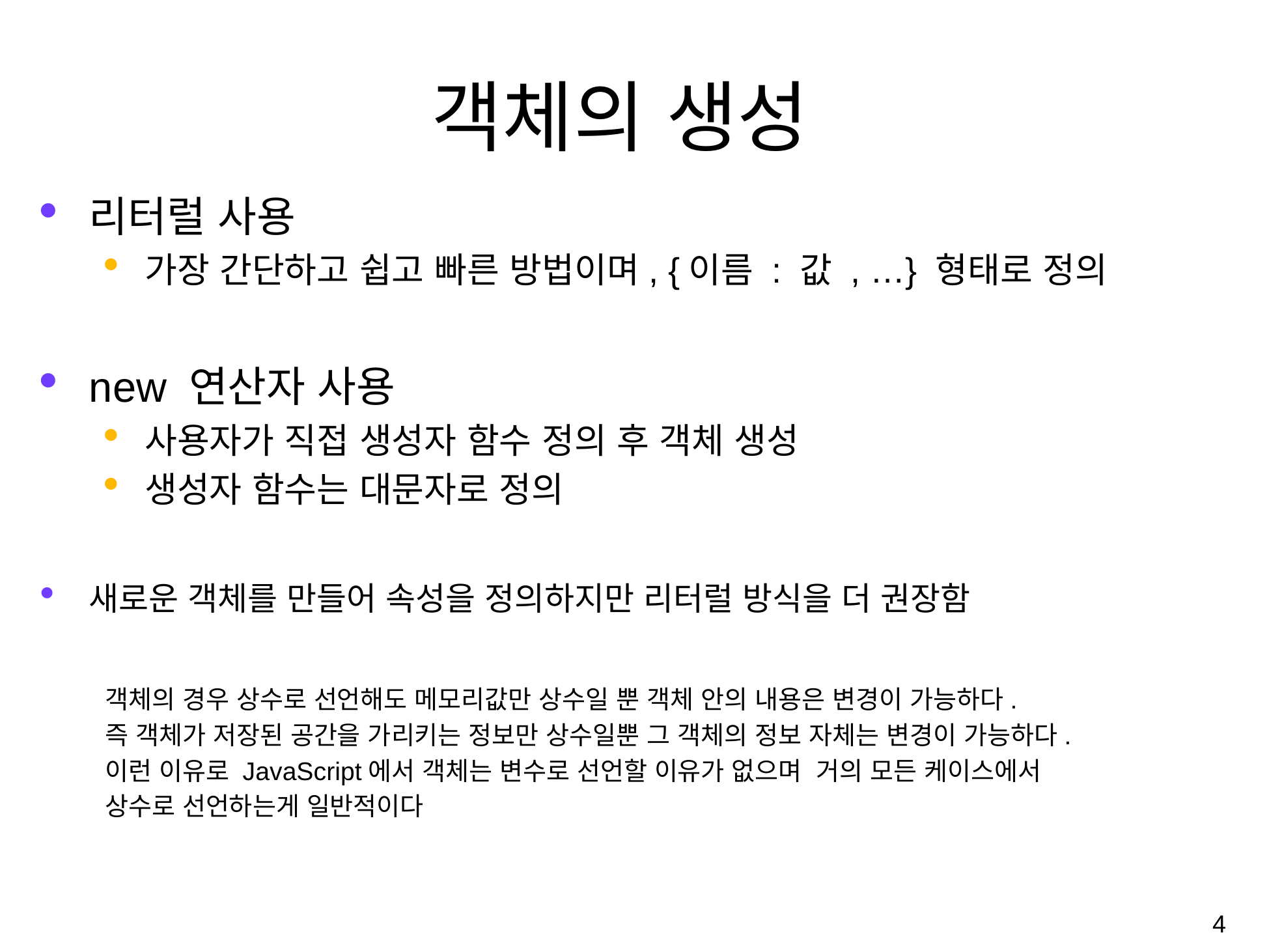

# 객체의 생성
리터럴 사용
가장 간단하고 쉽고 빠른 방법이며, {이름 : 값 , …} 형태로 정의

new 연산자 사용
사용자가 직접 생성자 함수 정의 후 객체 생성
생성자 함수는 대문자로 정의

새로운 객체를 만들어 속성을 정의하지만 리터럴 방식을 더 권장함

객체의 경우 상수로 선언해도 메모리값만 상수일 뿐 객체 안의 내용은 변경이 가능하다.
즉 객체가 저장된 공간을 가리키는 정보만 상수일뿐 그 객체의 정보 자체는 변경이 가능하다.
이런 이유로 JavaScript에서 객체는 변수로 선언할 이유가 없으며  거의 모든 케이스에서
상수로 선언하는게 일반적이다

4